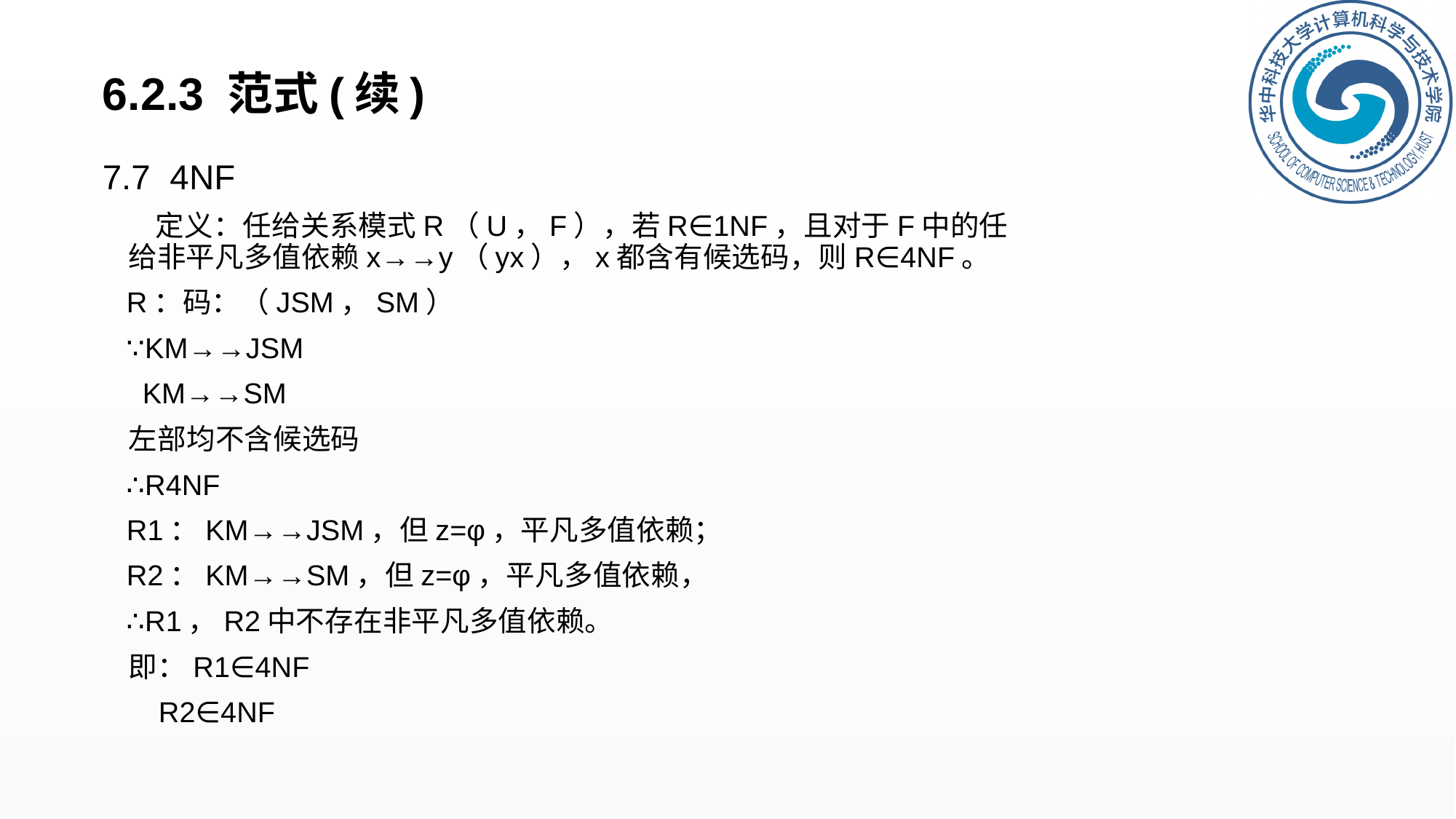

# 6.2.3 范式(续)
7.7  4NF
       定义：任给关系模式R（U，F），若R∈1NF，且对于F中的任给非平凡多值依赖x→→y（yx），x都含有候选码，则R∈4NF。
   R：码：（JSM，SM）
   ∵KM→→JSM
     KM→→SM
   左部均不含候选码
   ∴R4NF
   R1：KM→→JSM，但z=φ，平凡多值依赖；
   R2：KM→→SM，但z=φ，平凡多值依赖，
   ∴R1，R2中不存在非平凡多值依赖。
   即：R1∈4NF
       R2∈4NF